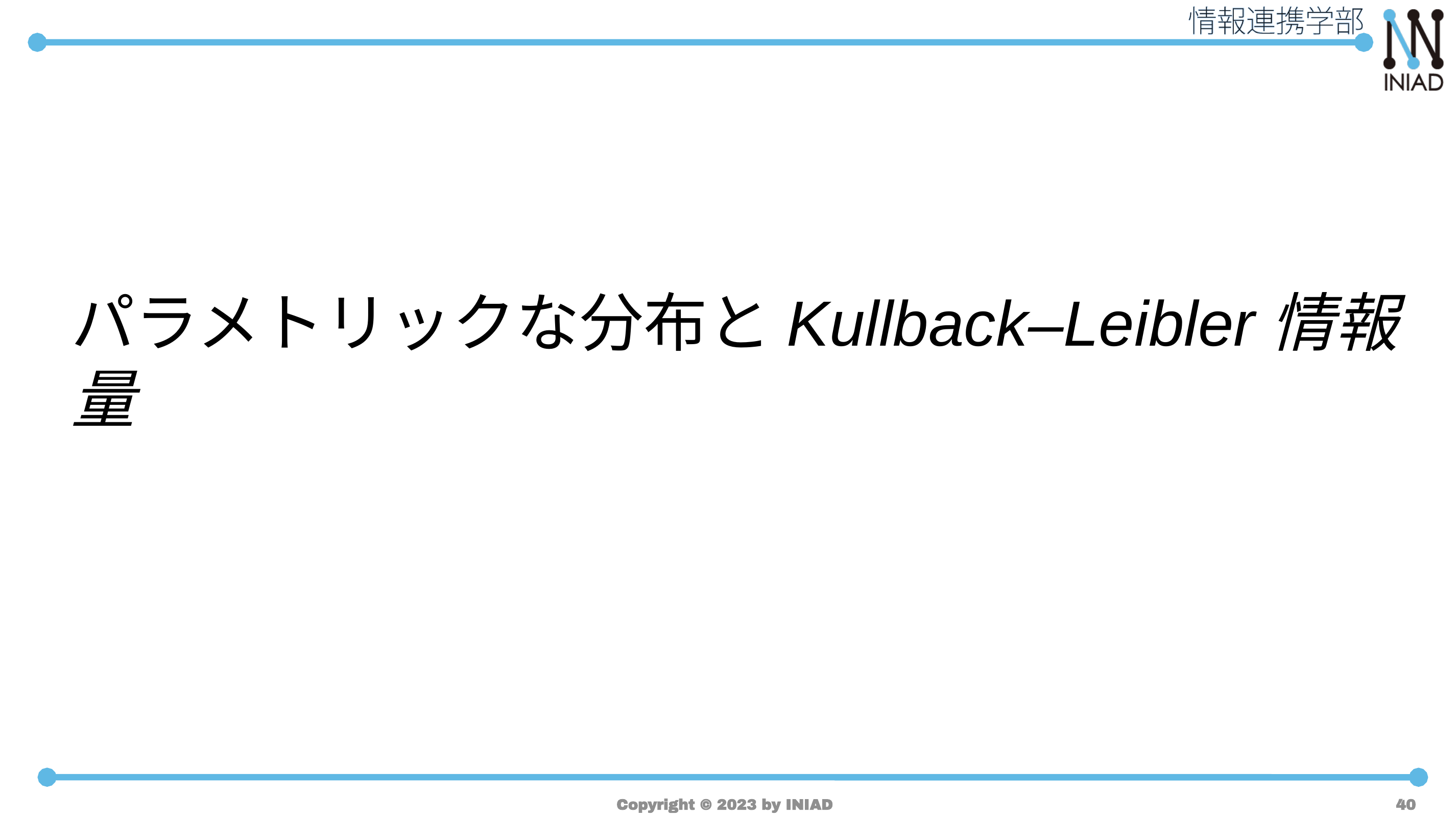

# パラメトリックな分布とKullback–Leibler情報量
Copyright © 2023 by INIAD
40